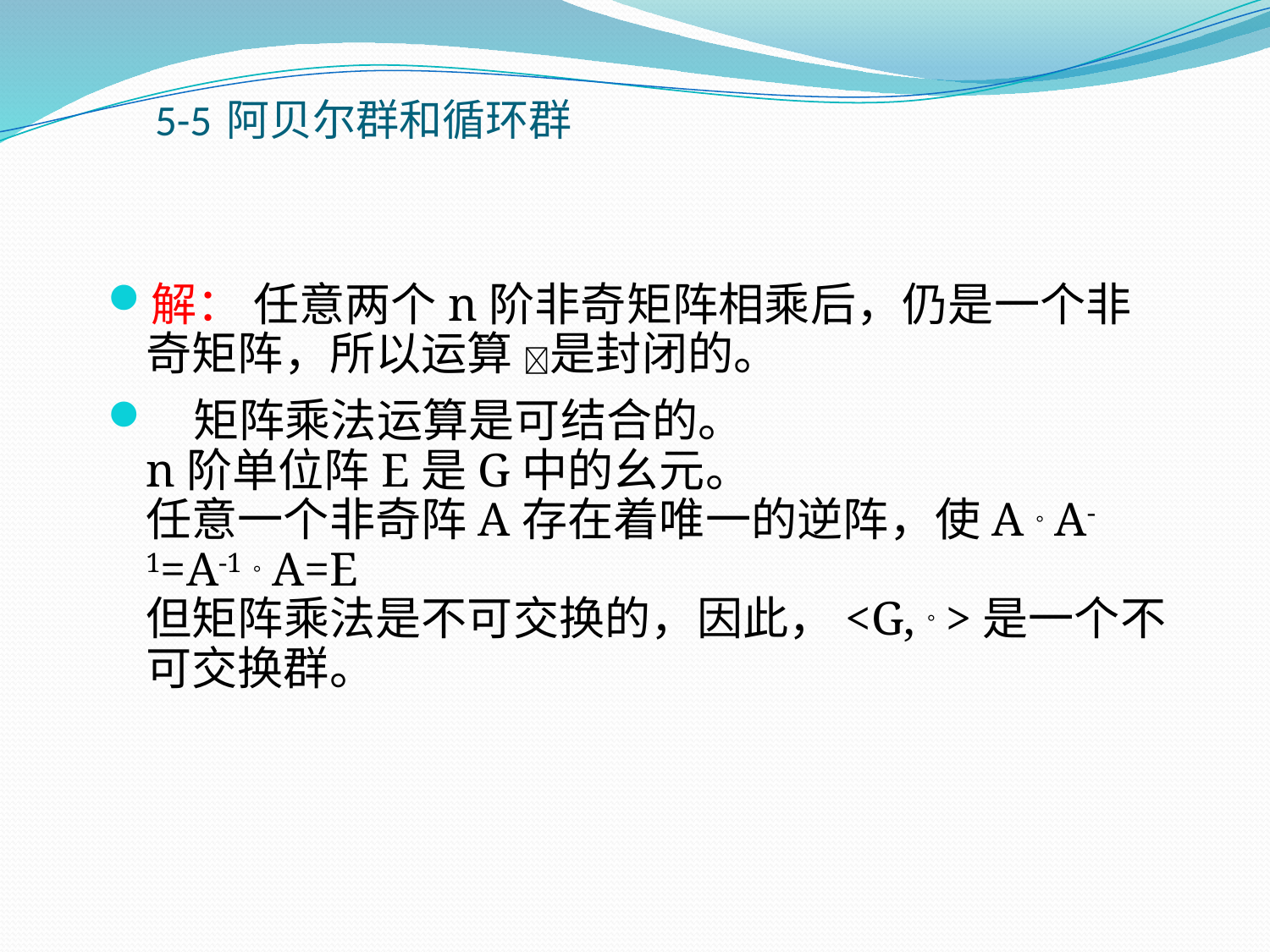

# 5-5 阿贝尔群和循环群
解： 任意两个n阶非奇矩阵相乘后，仍是一个非奇矩阵，所以运算 °是封闭的。
   矩阵乘法运算是可结合的。
n阶单位阵E是G中的幺元。
任意一个非奇阵A存在着唯一的逆阵，使A ° A-1=A-1 ° A=E
但矩阵乘法是不可交换的，因此，<G, ° >是一个不可交换群。